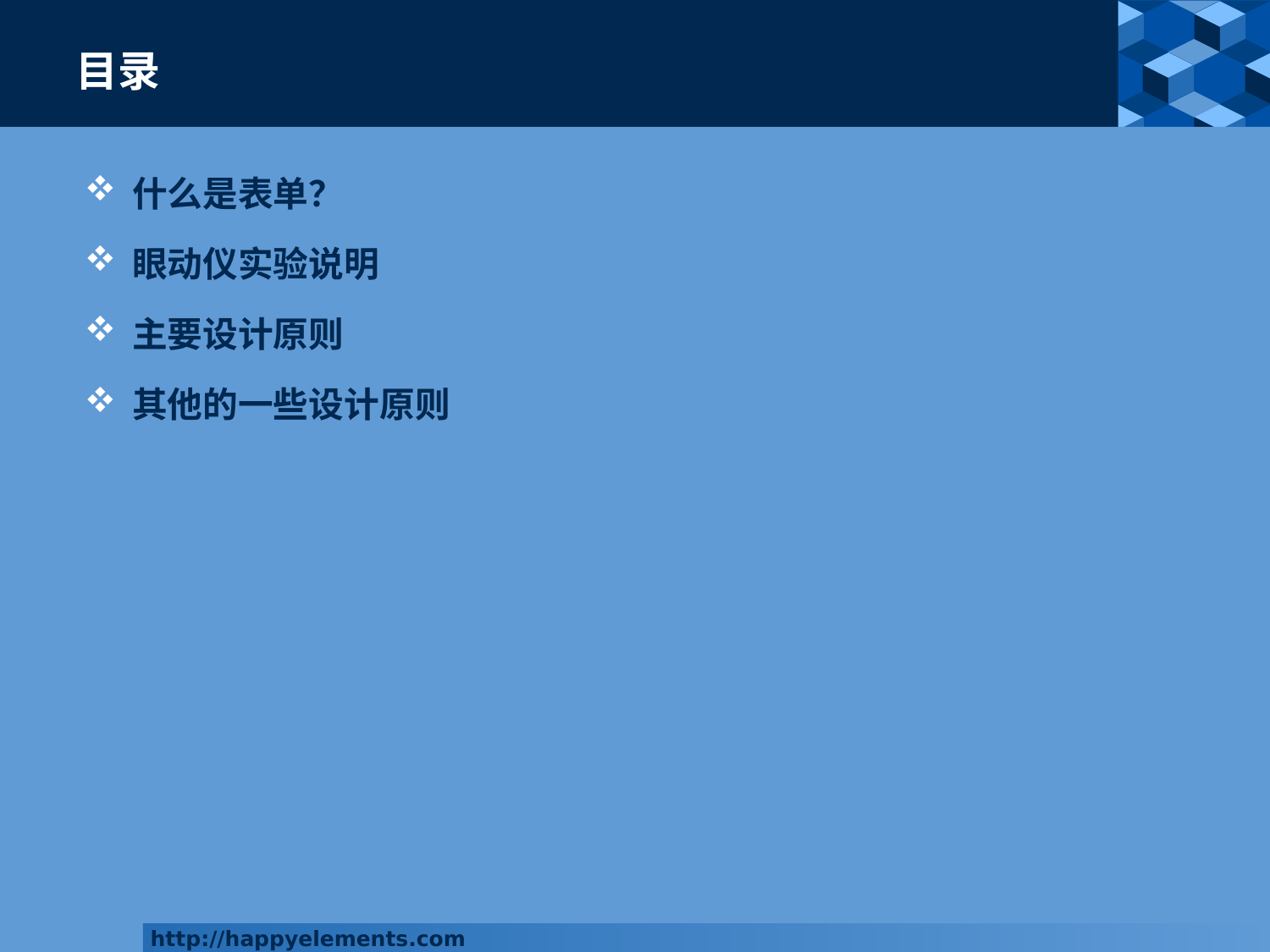

# 目录
什么是表单？
眼动仪实验说明
主要设计原则
其他的一些设计原则

http://happyelements.com